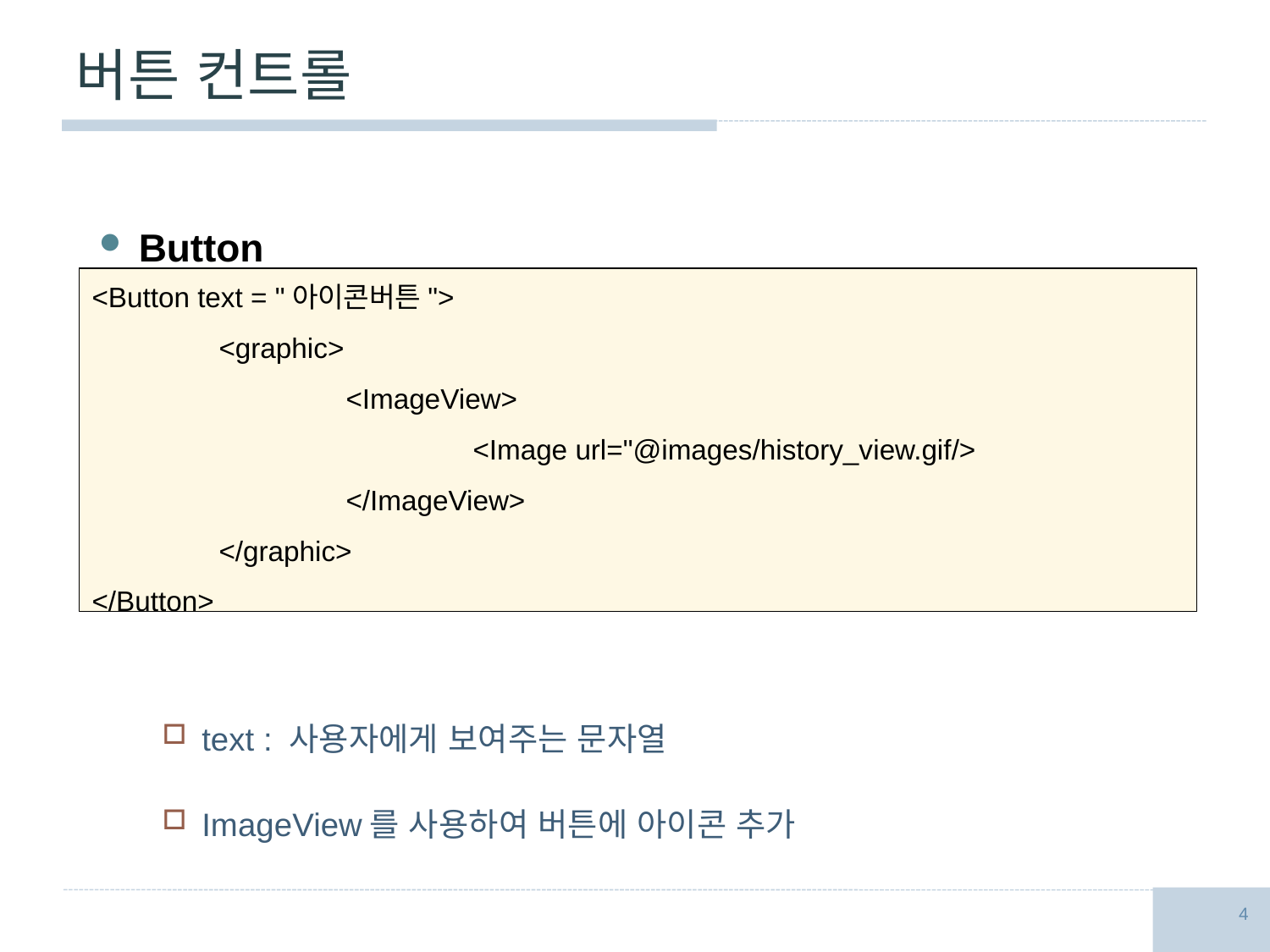

# 버튼 컨트롤
Button

text : 사용자에게 보여주는 문자열
ImageView를 사용하여 버튼에 아이콘 추가

<Button text = "아이콘버튼">
	<graphic>
		<ImageView>
			<Image url="@images/history_view.gif/>
		</ImageView>
	</graphic>
</Button>